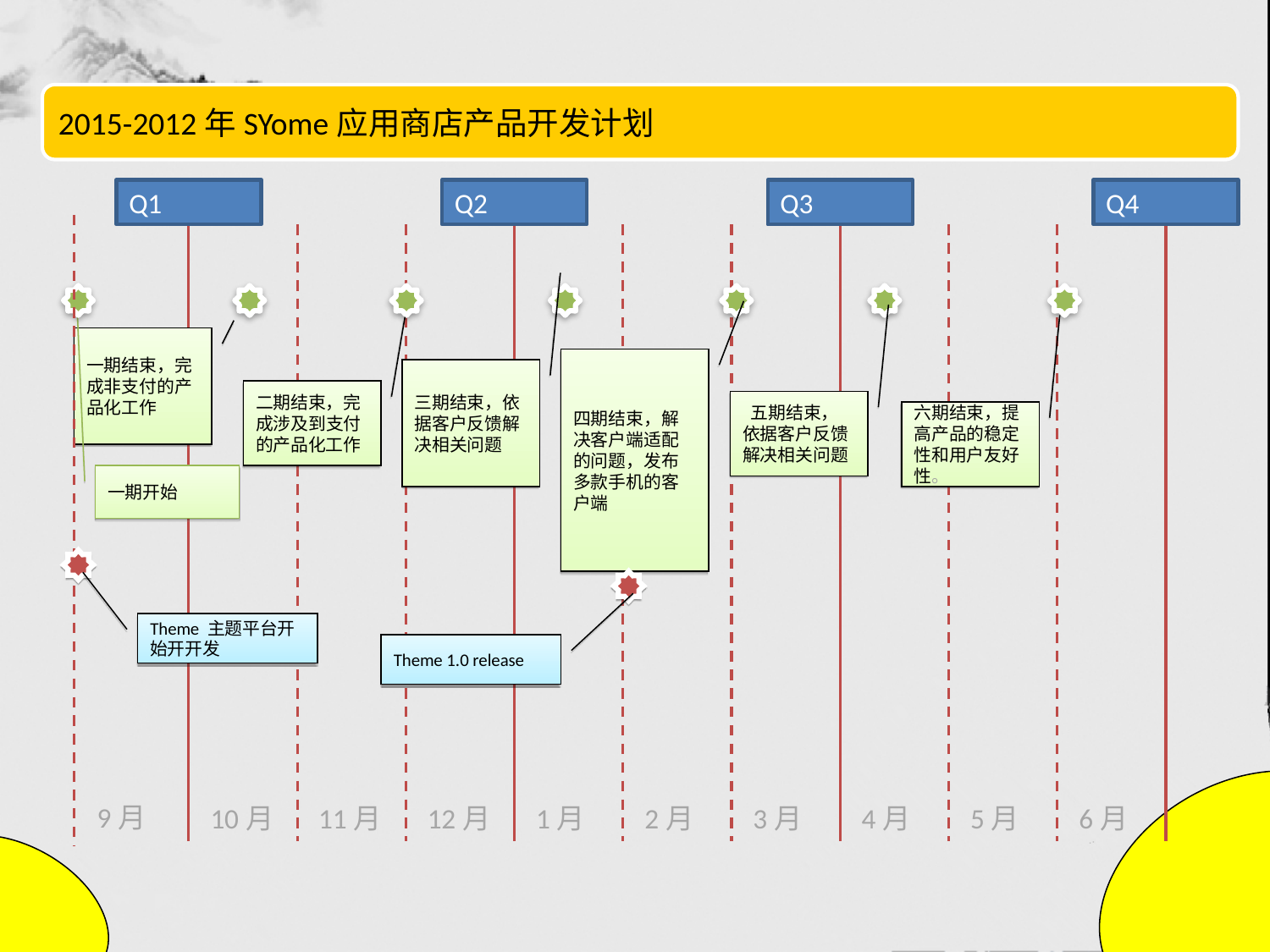

2015-2012年SYome应用商店产品开发计划

Q1
Q2
Q3
Q4
10月
11月
12月
1月
2月
3月
4月
5月
6月

一期结束，完成非支付的产品化工作
四期结束，解决客户端适配的问题，发布多款手机的客户端
三期结束，依据客户反馈解决相关问题
二期结束，完成涉及到支付的产品化工作
 五期结束，依据客户反馈解决相关问题
六期结束，提高产品的稳定性和用户友好性。
一期开始

Theme 主题平台开始开开发
Theme 1.0 release

9月